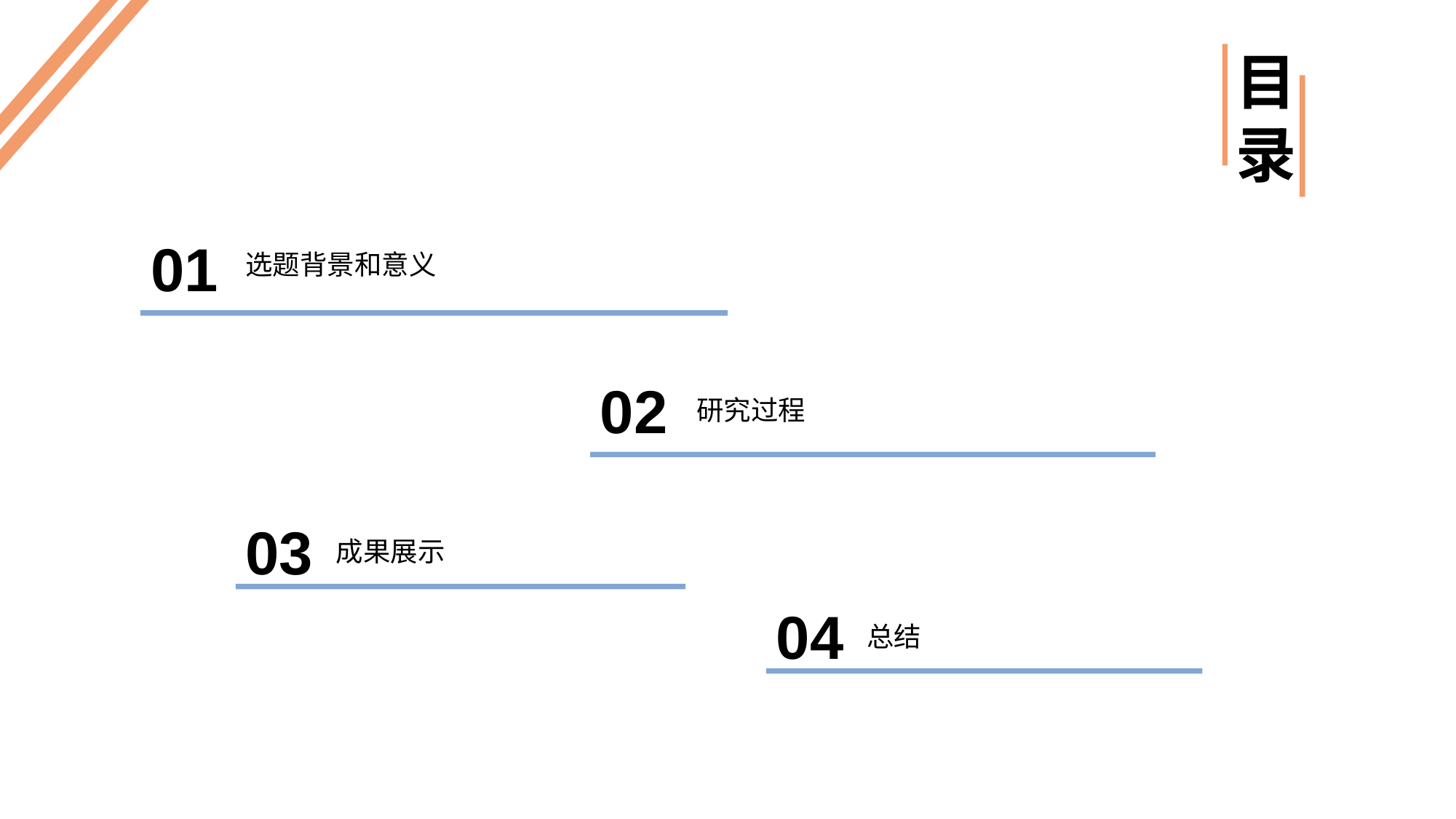

目录

01
选题背景和意义

02
研究过程

03
成果展示

04
总结